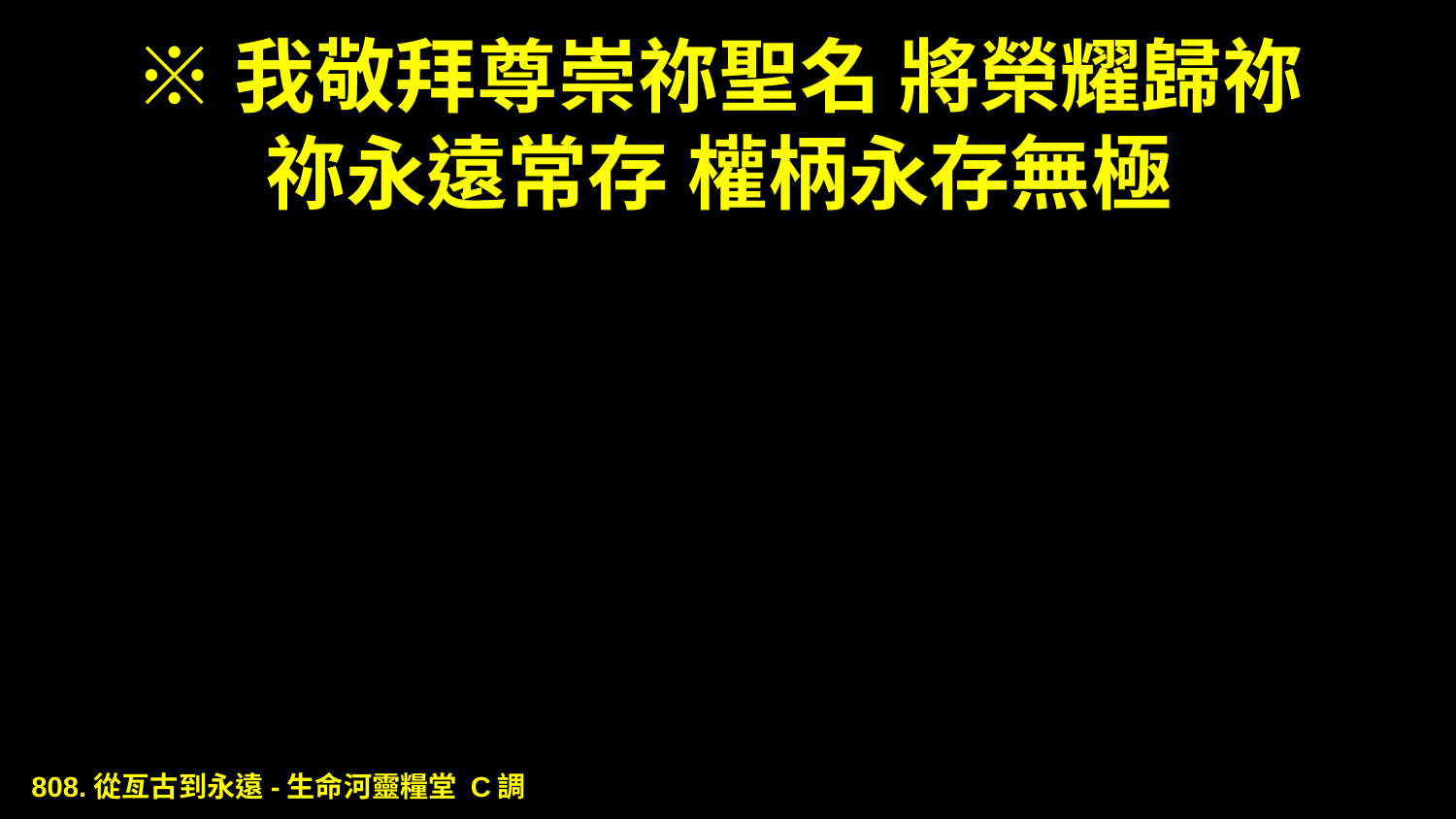

# ※我敬拜尊崇祢聖名 將榮耀歸祢 祢永遠常存 權柄永存無極
808.從亙古到永遠-生命河靈糧堂 C調